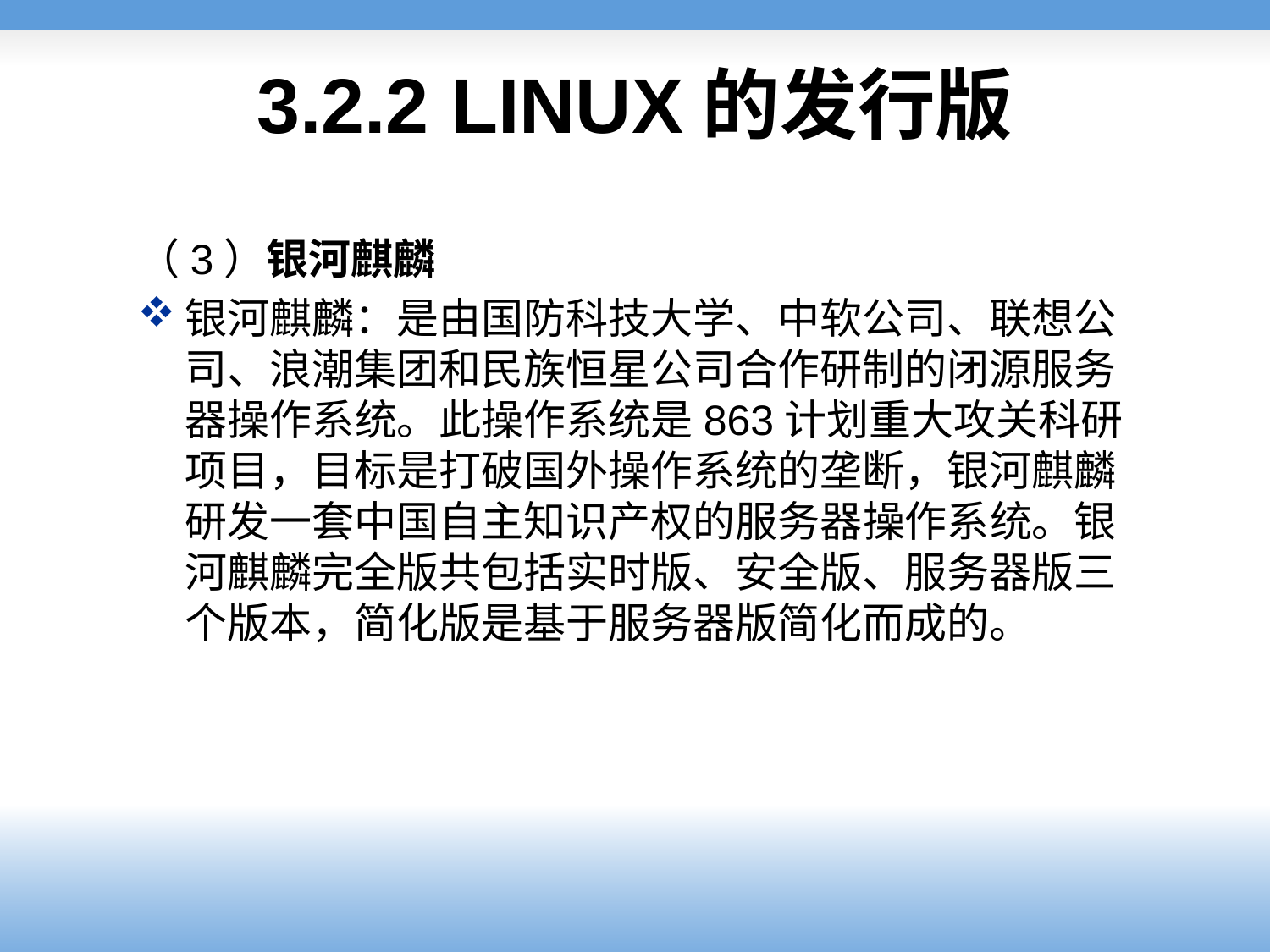

# 3.2.2 LINUX的发行版
（3）银河麒麟
银河麒麟：是由国防科技大学、中软公司、联想公司、浪潮集团和民族恒星公司合作研制的闭源服务器操作系统。此操作系统是863计划重大攻关科研项目，目标是打破国外操作系统的垄断，银河麒麟研发一套中国自主知识产权的服务器操作系统。银河麒麟完全版共包括实时版、安全版、服务器版三个版本，简化版是基于服务器版简化而成的。